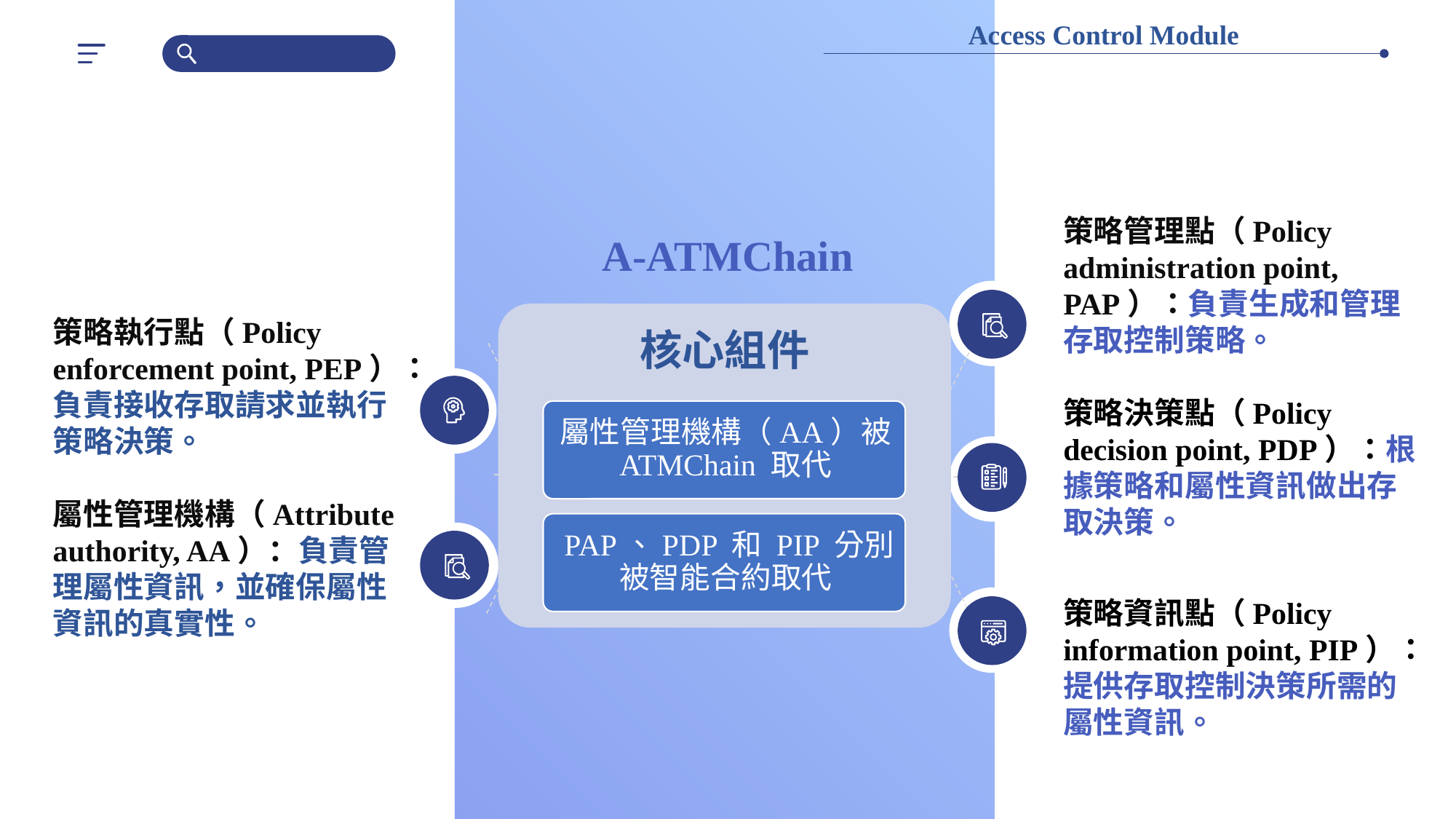

Access Control Module

策略管理點（Policy administration point, PAP）：負責生成和管理存取控制策略。

策略決策點（Policy decision point, PDP）：根據策略和屬性資訊做出存取決策。

策略資訊點（Policy information point, PIP）：提供存取控制決策所需的屬性資訊。
A-ATMChain

核心組件
屬性管理機構（AA）被 ATMChain 取代
 PAP、PDP 和 PIP 分別被智能合約取代
策略執行點（Policy enforcement point, PEP）：負責接收存取請求並執行策略決策。

屬性管理機構（Attribute authority, AA）：負責管理屬性資訊，並確保屬性資訊的真實性。